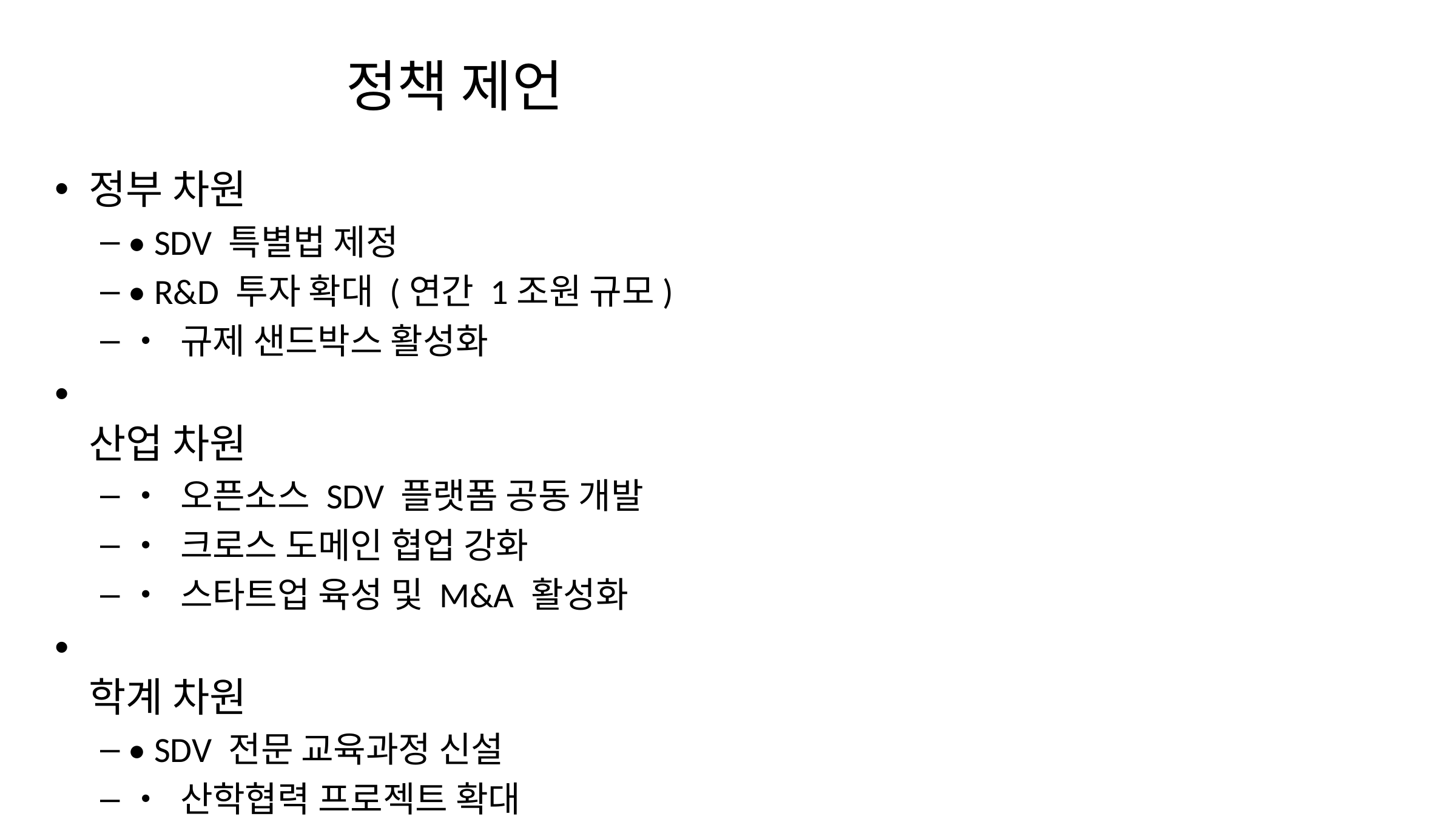

# 정책 제언
정부 차원
• SDV 특별법 제정
• R&D 투자 확대 (연간 1조원 규모)
• 규제 샌드박스 활성화
산업 차원
• 오픈소스 SDV 플랫폼 공동 개발
• 크로스 도메인 협업 강화
• 스타트업 육성 및 M&A 활성화
학계 차원
• SDV 전문 교육과정 신설
• 산학협력 프로젝트 확대